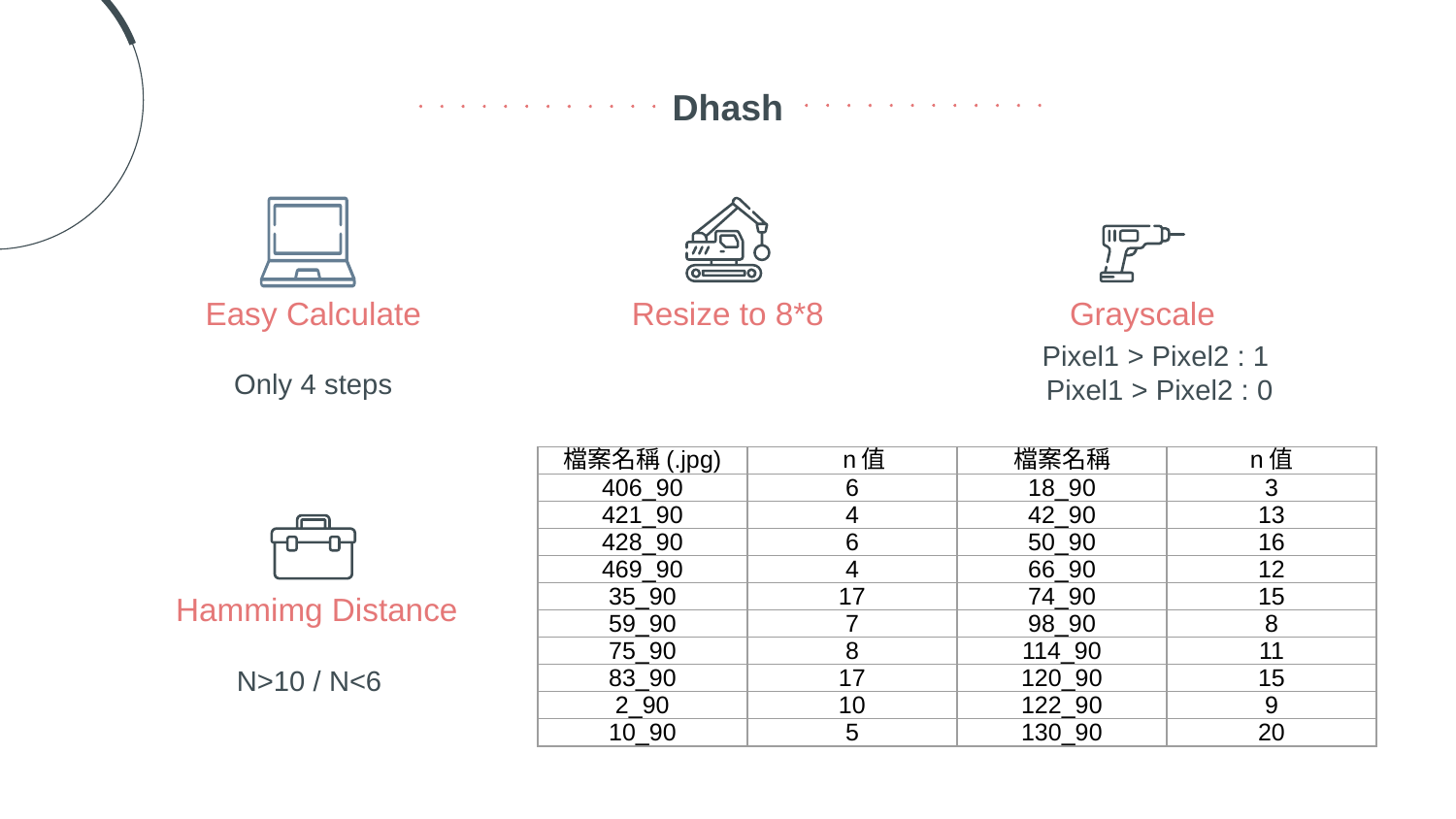

Dhash

# Easy Calculate
Resize to 8*8
Grayscale
Only 4 steps
Pixel1 > Pixel2 : 1
 Pixel1 > Pixel2 : 0

| 檔案名稱(.jpg) | n值 | 檔案名稱 | n值 |
| --- | --- | --- | --- |
| 406\_90 | 6 | 18\_90 | 3 |
| 421\_90 | 4 | 42\_90 | 13 |
| 428\_90 | 6 | 50\_90 | 16 |
| 469\_90 | 4 | 66\_90 | 12 |
| 35\_90 | 17 | 74\_90 | 15 |
| 59\_90 | 7 | 98\_90 | 8 |
| 75\_90 | 8 | 114\_90 | 11 |
| 83\_90 | 17 | 120\_90 | 15 |
| 2\_90 | 10 | 122\_90 | 9 |
| 10\_90 | 5 | 130\_90 | 20 |

Hammimg Distance
N>10 / N<6